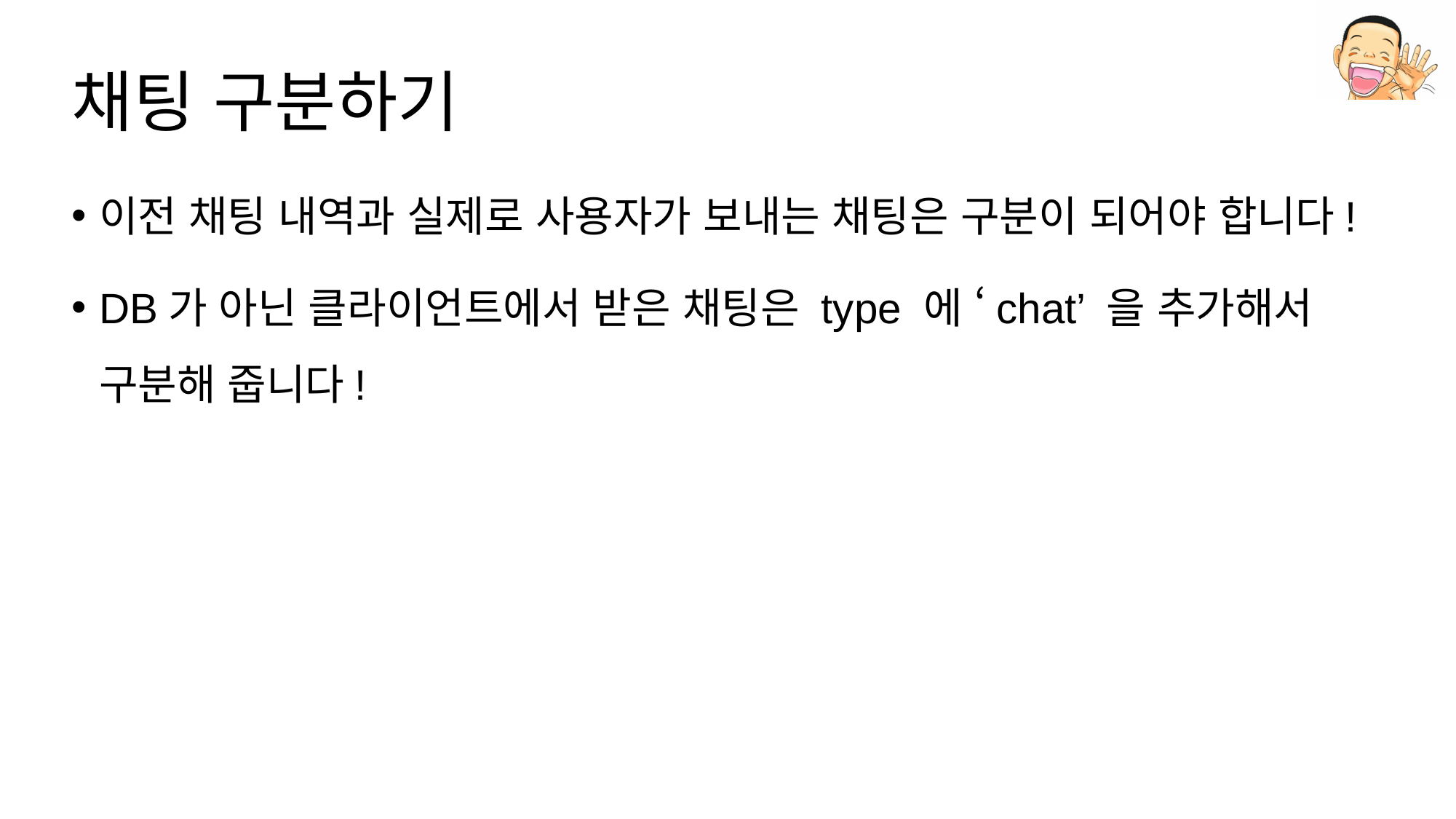

# 채팅 구분하기
이전 채팅 내역과 실제로 사용자가 보내는 채팅은 구분이 되어야 합니다!
DB가 아닌 클라이언트에서 받은 채팅은 type 에 ‘chat’ 을 추가해서 구분해 줍니다!